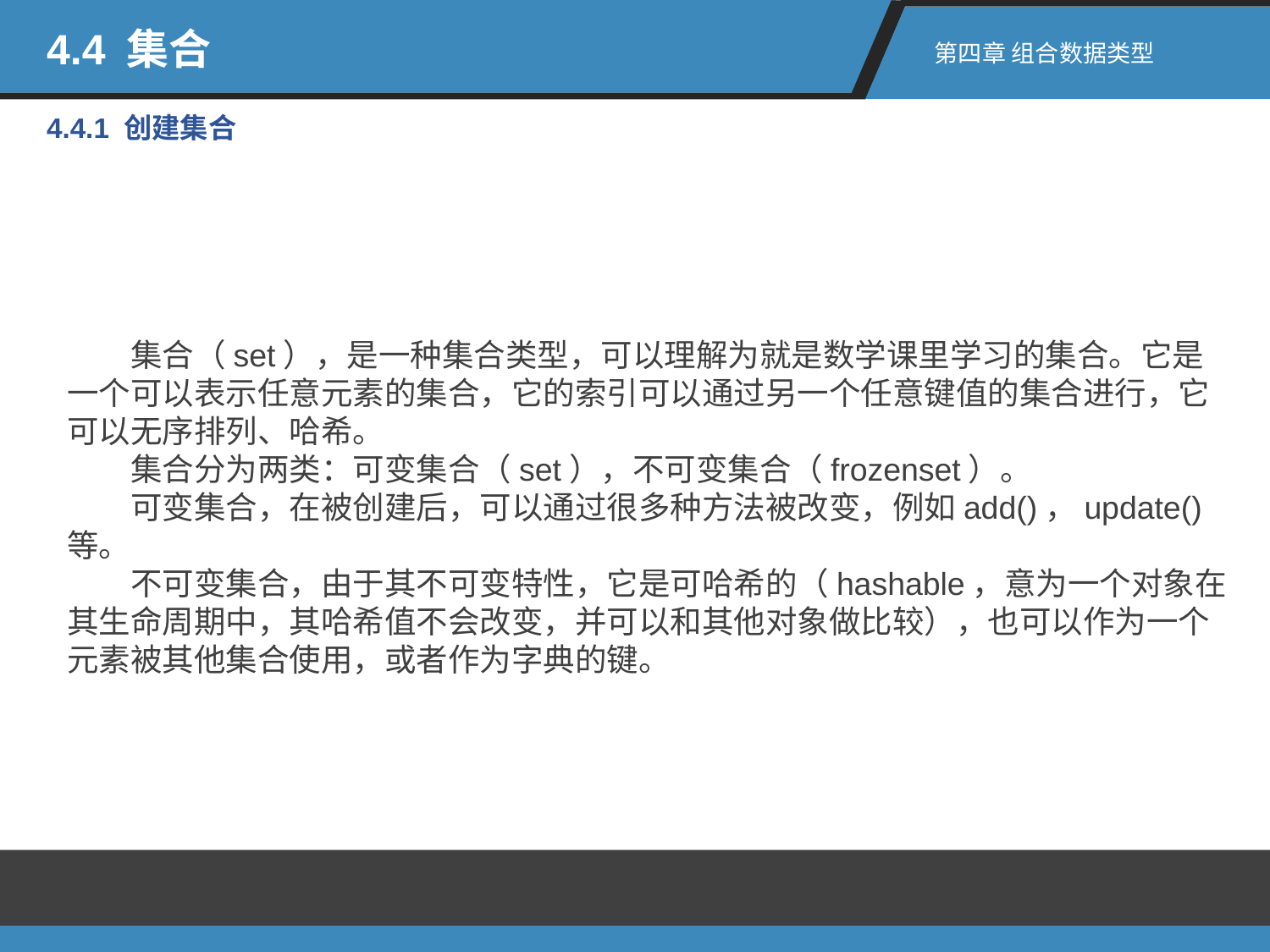

4.4 集合
第四章 组合数据类型
4.4.1 创建集合
集合（set），是一种集合类型，可以理解为就是数学课里学习的集合。它是一个可以表示任意元素的集合，它的索引可以通过另一个任意键值的集合进行，它可以无序排列、哈希。
集合分为两类：可变集合（set），不可变集合（frozenset）。
可变集合，在被创建后，可以通过很多种方法被改变，例如add()，update()等。
不可变集合，由于其不可变特性，它是可哈希的（hashable，意为一个对象在其生命周期中，其哈希值不会改变，并可以和其他对象做比较），也可以作为一个元素被其他集合使用，或者作为字典的键。